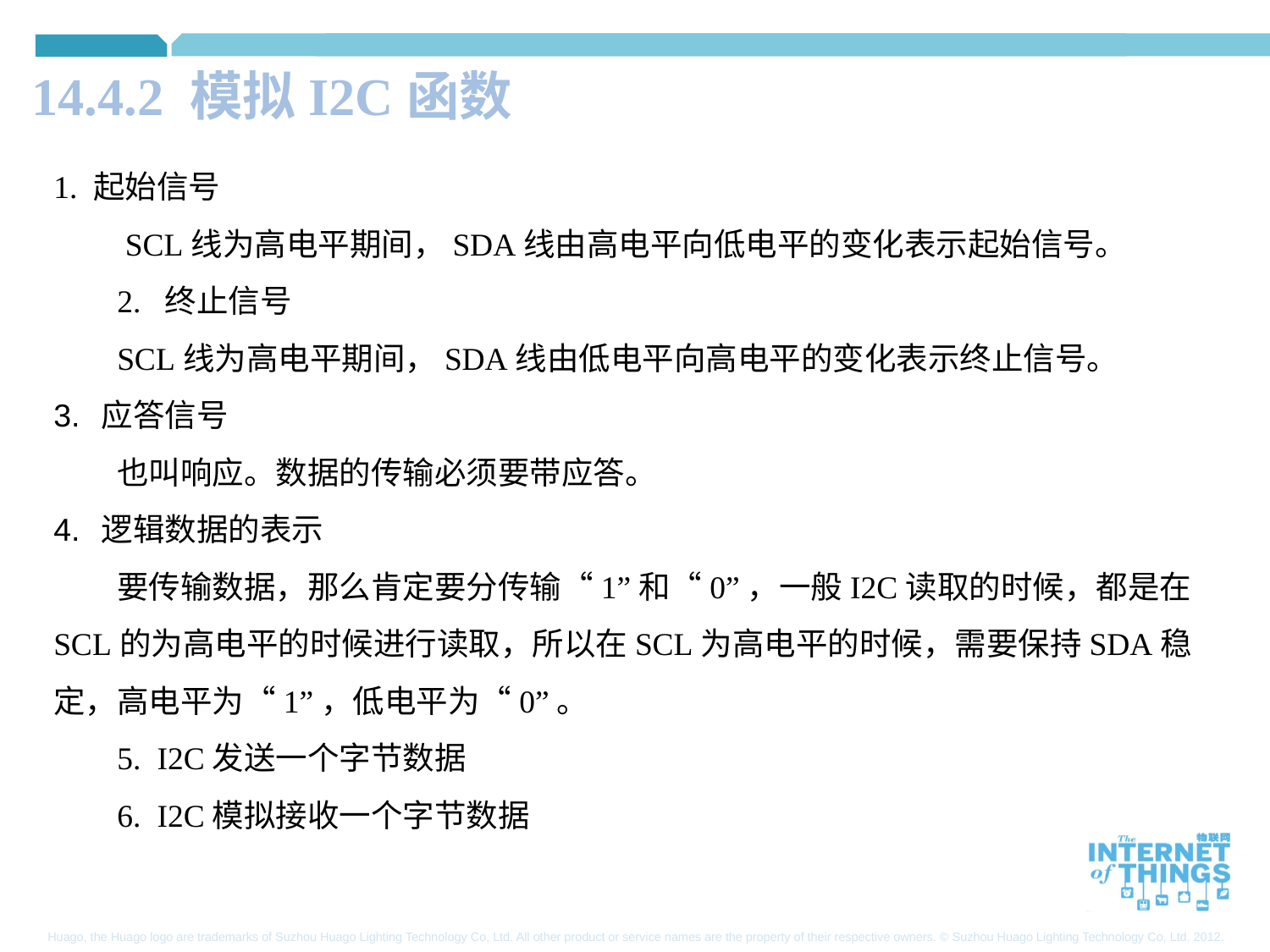

14.4.2 模拟I2C函数
1. 起始信号
 SCL线为高电平期间，SDA线由高电平向低电平的变化表示起始信号。
2.  终止信号
SCL线为高电平期间，SDA线由低电平向高电平的变化表示终止信号。
应答信号
也叫响应。数据的传输必须要带应答。
逻辑数据的表示
要传输数据，那么肯定要分传输“1”和“0”，一般I2C读取的时候，都是在SCL的为高电平的时候进行读取，所以在SCL为高电平的时候，需要保持SDA稳定，高电平为“1”，低电平为“0”。
5.  I2C发送一个字节数据
6.  I2C模拟接收一个字节数据